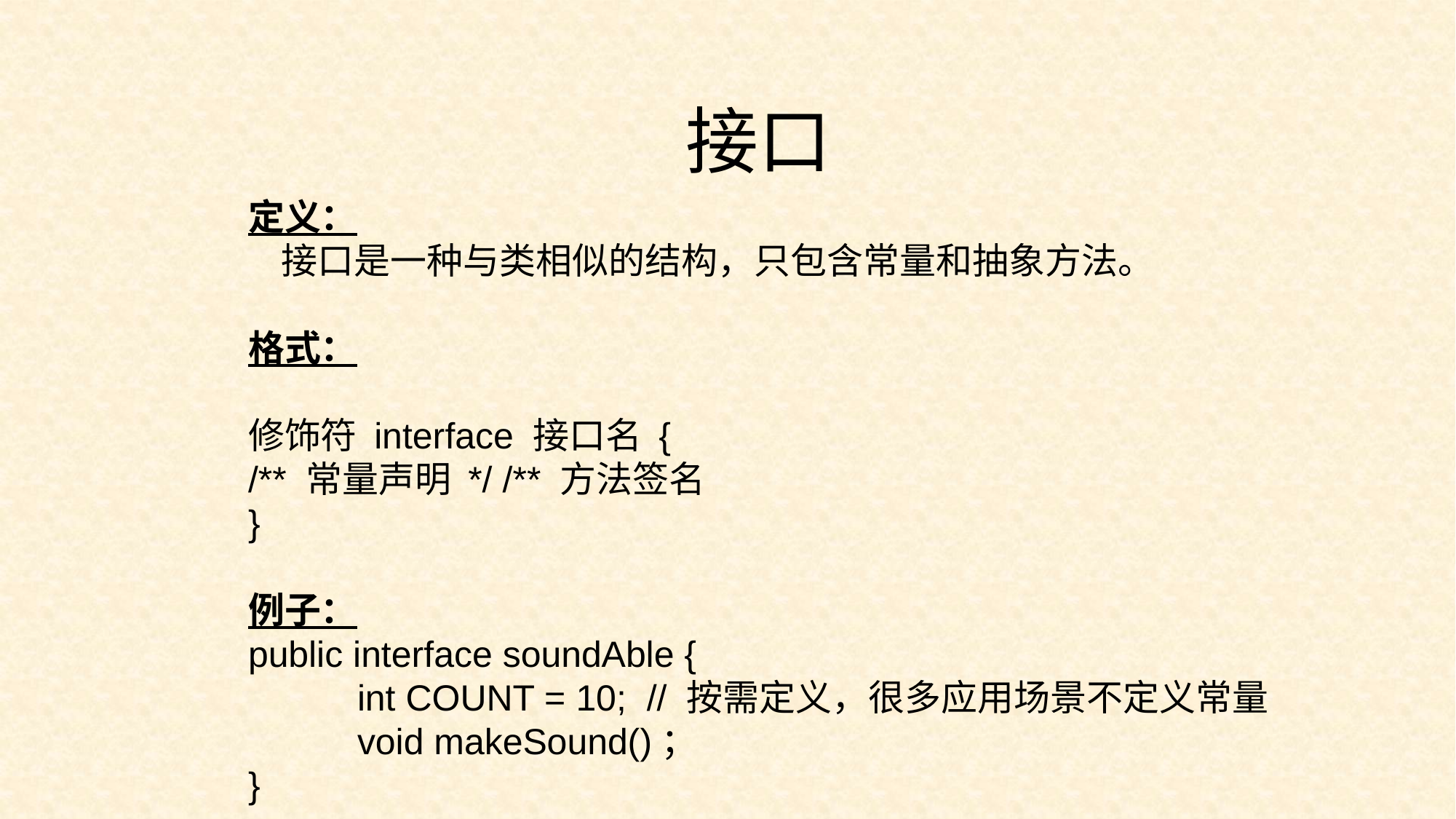

接口
定义：
   接口是一种与类相似的结构，只包含常量和抽象方法。

格式：

修饰符 interface 接口名 {
/** 常量声明 */ /** 方法签名
}

例子：
public interface soundAble {
	int COUNT = 10;  // 按需定义，很多应用场景不定义常量
	void makeSound()；
}